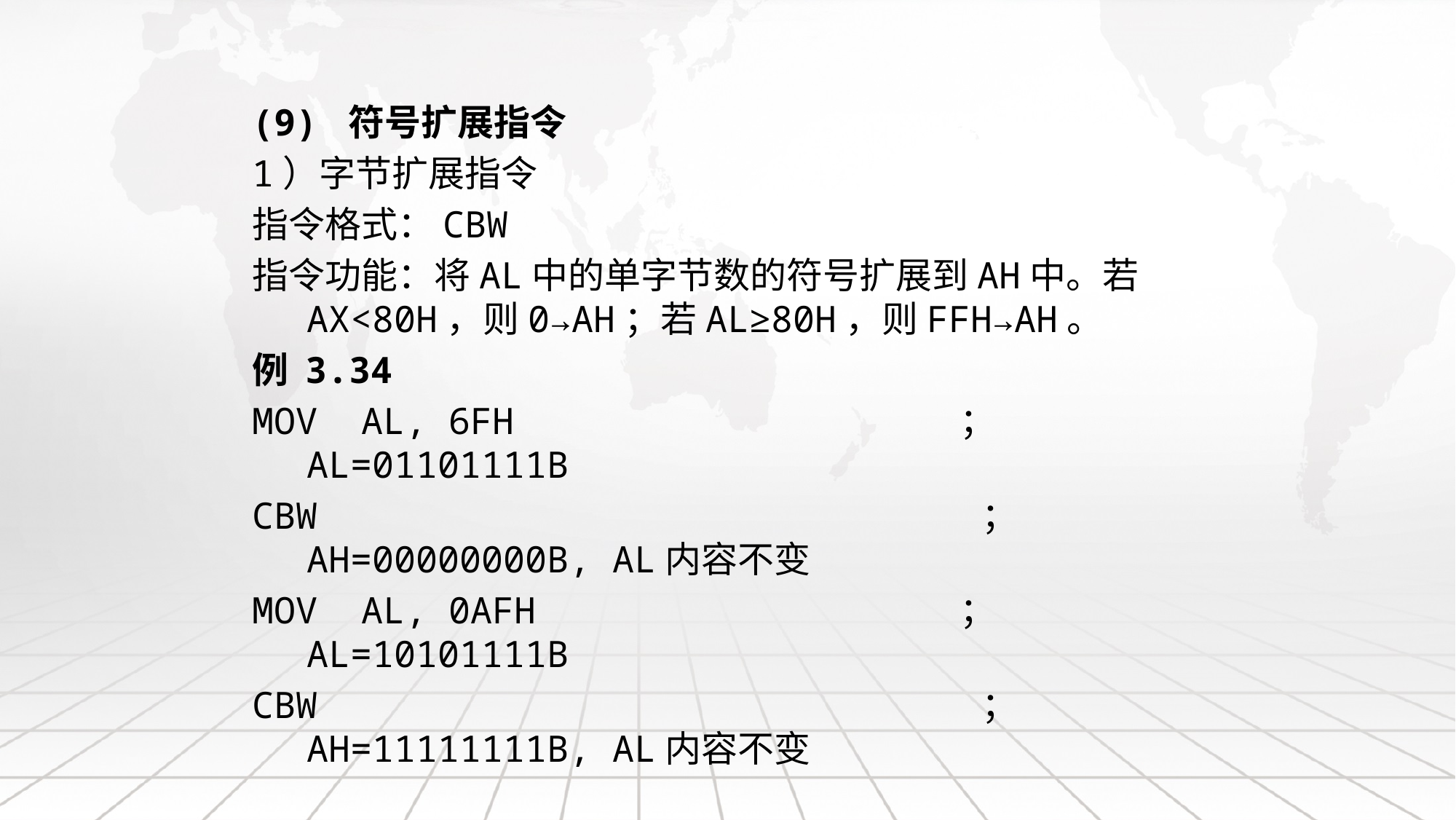

(9) 符号扩展指令
1）字节扩展指令
指令格式：CBW
指令功能：将AL中的单字节数的符号扩展到AH中。若AX<80H，则0→AH；若AL≥80H，则FFH→AH。
例 3.34
MOV  AL, 6FH                    ；AL=01101111B
CBW                              ；AH=00000000B, AL内容不变
MOV  AL, 0AFH                   ；AL=10101111B
CBW                              ；AH=11111111B, AL内容不变